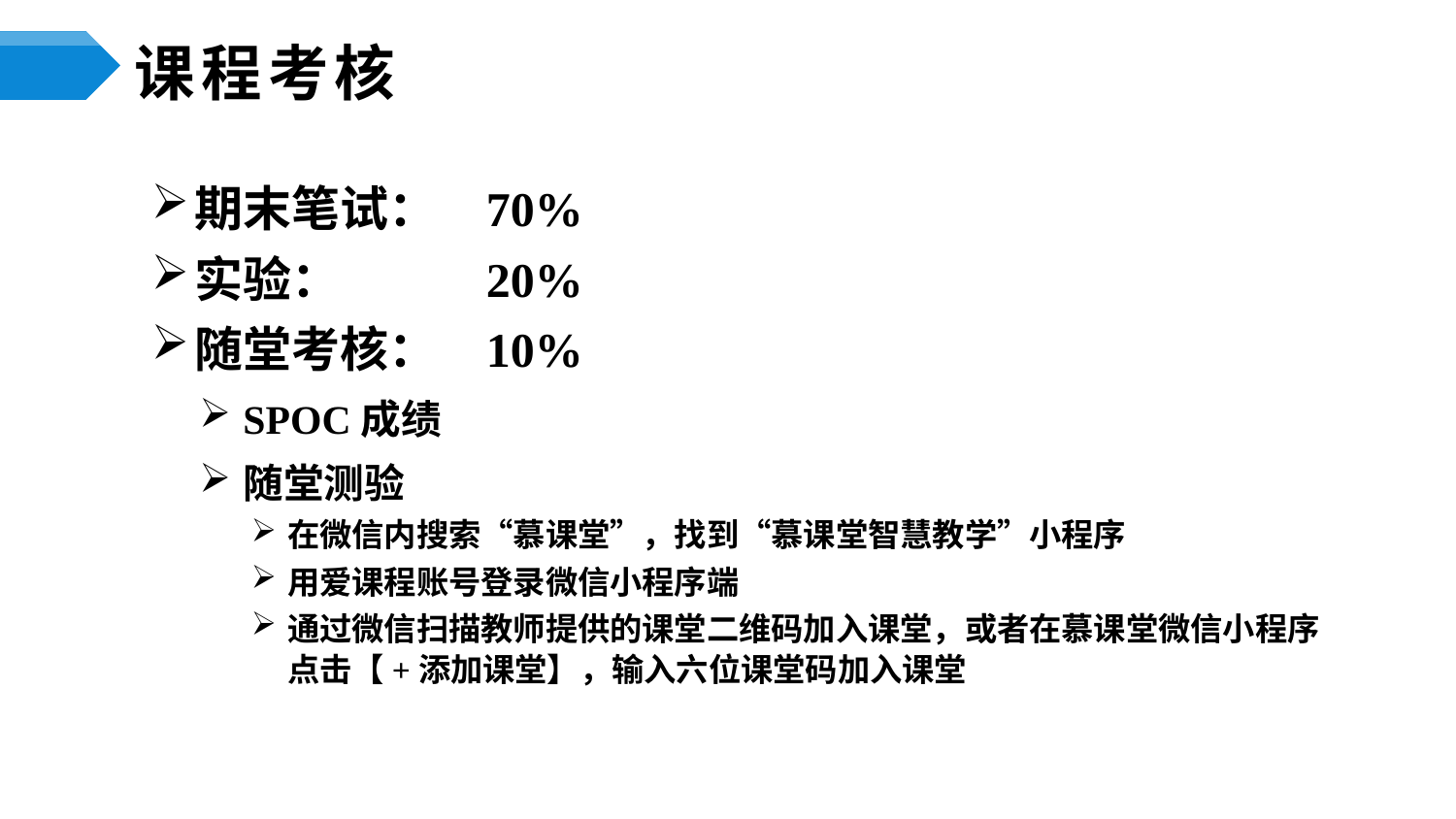

# 课程考核
期末笔试：	70%
实验：	20%
随堂考核：	10%
SPOC成绩
随堂测验
在微信内搜索“慕课堂”，找到“慕课堂智慧教学”小程序
用爱课程账号登录微信小程序端
通过微信扫描教师提供的课堂二维码加入课堂，或者在慕课堂微信小程序点击【+添加课堂】，输入六位课堂码加入课堂